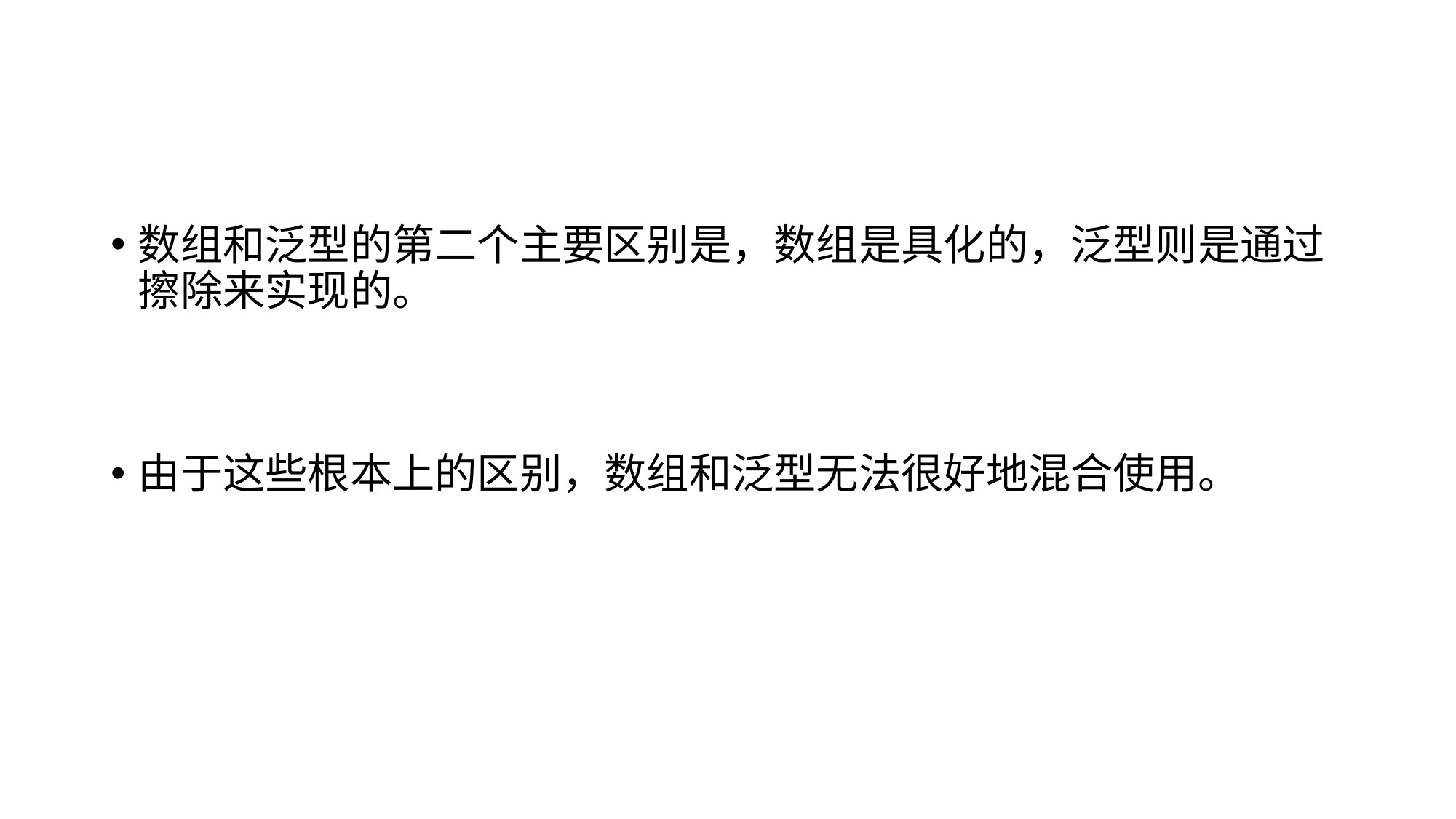

#
数组和泛型的第二个主要区别是，数组是具化的，泛型则是通过擦除来实现的。

由于这些根本上的区别，数组和泛型无法很好地混合使用。